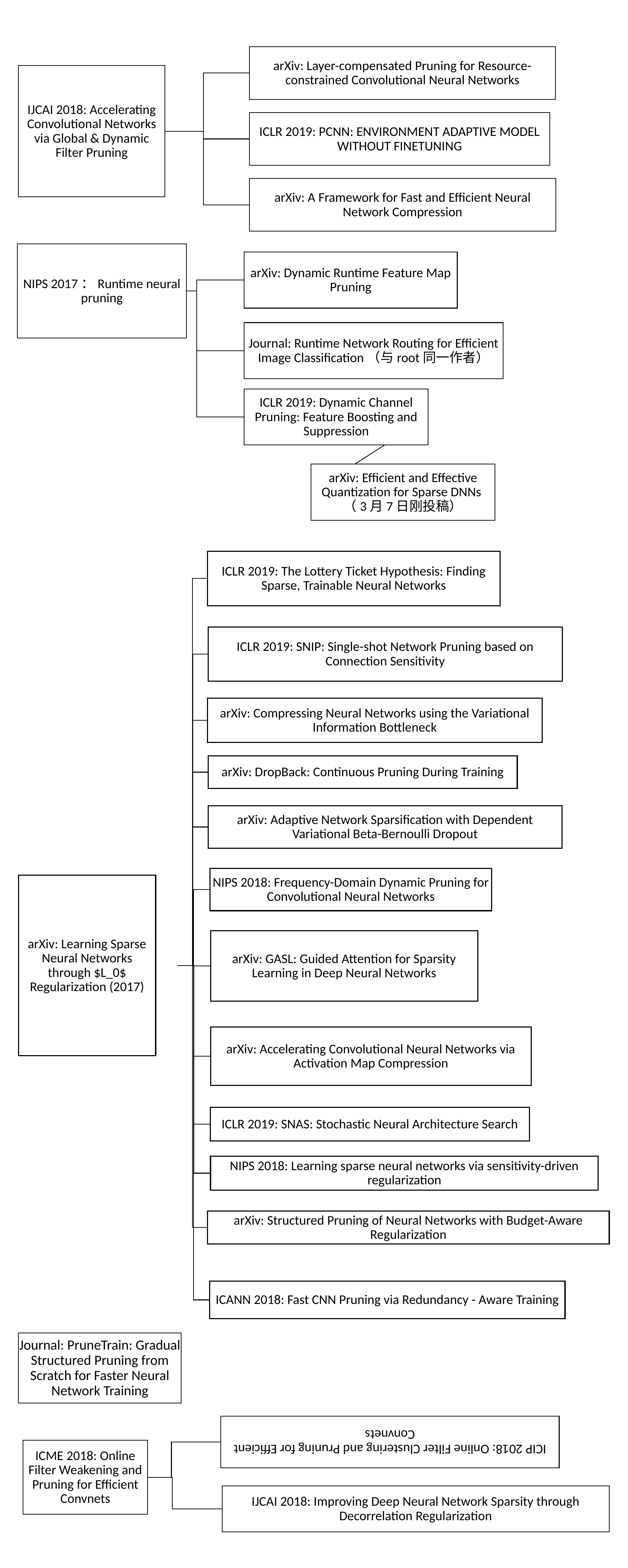

IJCAI 2018: Accelerating Convolutional Networks via Global & Dynamic Filter Pruning
arXiv: Layer-compensated Pruning for Resource-constrained Convolutional Neural Networks
ICLR 2019: PCNN: ENVIRONMENT ADAPTIVE MODEL WITHOUT FINETUNING
arXiv: A Framework for Fast and Efficient Neural Network Compression

NIPS 2017：Runtime neural pruning
arXiv: Dynamic Runtime Feature Map Pruning
Journal: Runtime Network Routing for Efficient Image Classification（与root同一作者）
ICLR 2019: Dynamic Channel Pruning: Feature Boosting and Suppression
arXiv: Efficient and Effective Quantization for Sparse DNNs（3月7日刚投稿）

arXiv: Learning Sparse Neural Networks through $L_0$ Regularization (2017)
ICLR 2019: The Lottery Ticket Hypothesis: Finding Sparse, Trainable Neural Networks
arXiv: Compressing Neural Networks using the Variational Information Bottleneck
ICLR 2019: SNIP: Single-shot Network Pruning based on Connection Sensitivity
arXiv: DropBack: Continuous Pruning During Training
arXiv: Adaptive Network Sparsification with Dependent Variational Beta-Bernoulli Dropout
NIPS 2018: Frequency-Domain Dynamic Pruning for Convolutional Neural Networks
arXiv: GASL: Guided Attention for Sparsity Learning in Deep Neural Networks
arXiv: Accelerating Convolutional Neural Networks via Activation Map Compression
ICLR 2019: SNAS: Stochastic Neural Architecture Search
NIPS 2018: Learning sparse neural networks via sensitivity-driven regularization
arXiv: Structured Pruning of Neural Networks with Budget-Aware Regularization
ICANN 2018: Fast CNN Pruning via Redundancy - Aware Training
Journal: PruneTrain: Gradual Structured Pruning from Scratch for Faster Neural Network Training

ICME 2018: Online Filter Weakening and Pruning for Efficient Convnets
ICIP 2018: Online Filter Clustering and Pruning for Efficient Convnets
IJCAI 2018: Improving Deep Neural Network Sparsity through Decorrelation Regularization